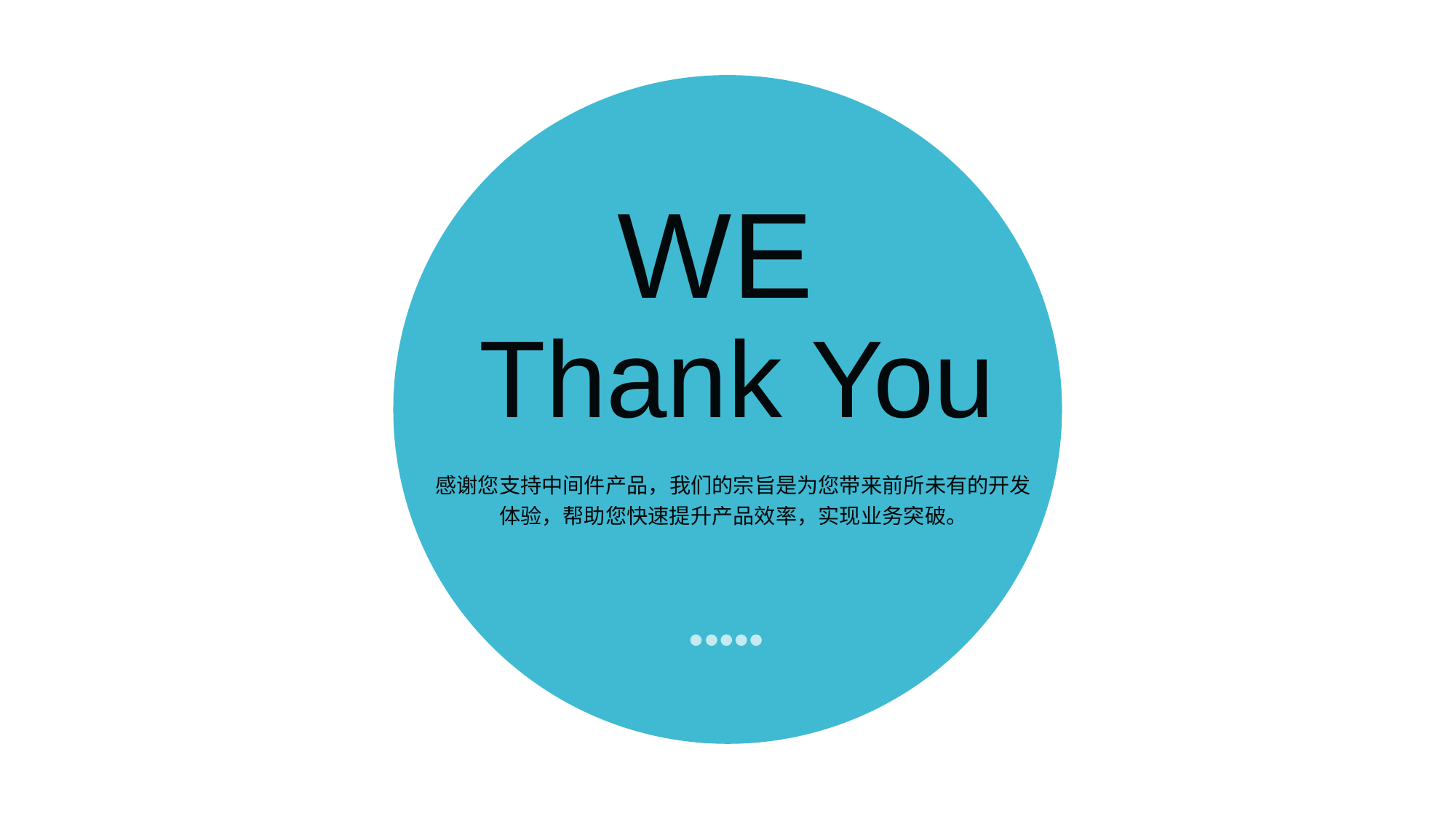

WE
 Thank You

感谢您支持中间件产品，我们的宗旨是为您带来前所未有的开发体验，帮助您快速提升产品效率，实现业务突破。